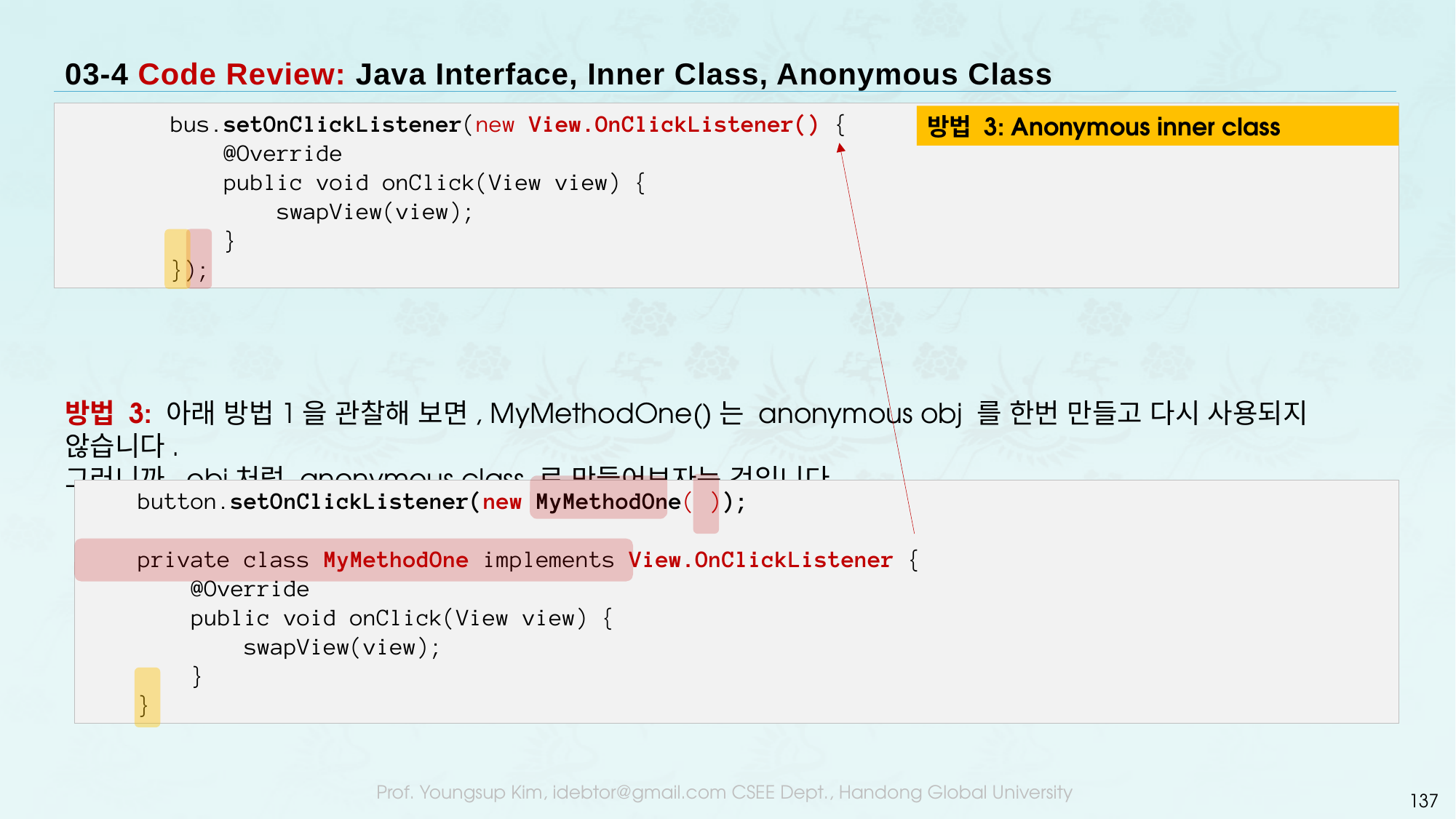

# 03-4 Code Review: Java Interface, Inner Class, Anonymous Class
        bus.setOnClickListener(new View.OnClickListener() {
            @Override
            public void onClick(View view) {
                swapView(view);
            }
        });
방법 3: Anonymous inner class

방법 3: 아래 방법1을 관찰해 보면, MyMethodOne()는 anonymous obj 를 한번 만들고 다시 사용되지 않습니다.
그러니까, obj처럼 anonymous class 로 만들어보자는 것입니다.

    button.setOnClickListener(new MyMethodOne( ));

    private class MyMethodOne implements View.OnClickListener {
        @Override
        public void onClick(View view) {
            swapView(view);
        }
    }

137